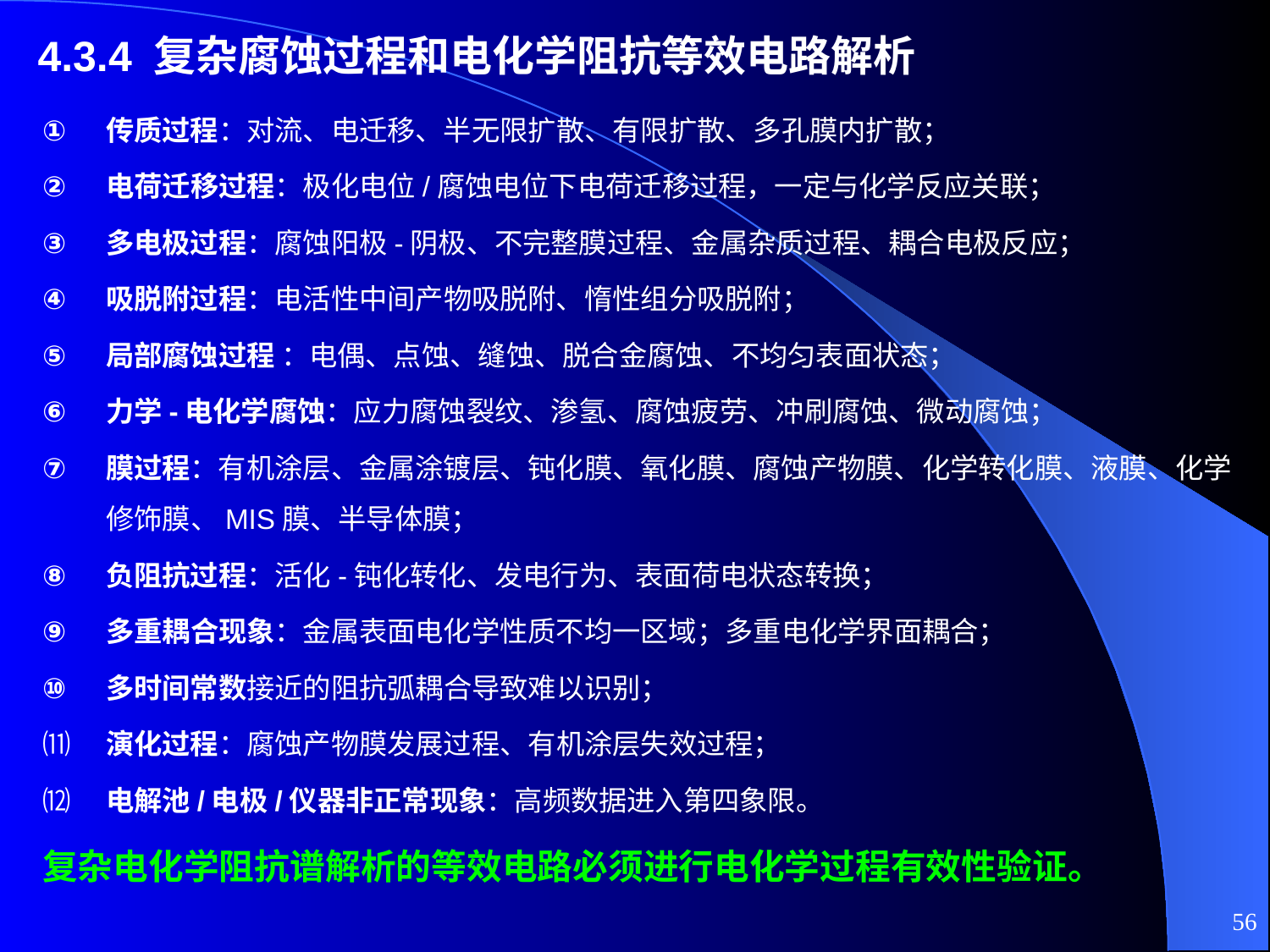

# 4.3.4 复杂腐蚀过程和电化学阻抗等效电路解析
传质过程：对流、电迁移、半无限扩散、有限扩散、多孔膜内扩散；
电荷迁移过程：极化电位/腐蚀电位下电荷迁移过程，一定与化学反应关联；
多电极过程：腐蚀阳极-阴极、不完整膜过程、金属杂质过程、耦合电极反应；
吸脱附过程：电活性中间产物吸脱附、惰性组分吸脱附；
局部腐蚀过程 ：电偶、点蚀、缝蚀、脱合金腐蚀、不均匀表面状态；
力学-电化学腐蚀：应力腐蚀裂纹、渗氢、腐蚀疲劳、冲刷腐蚀、微动腐蚀；
膜过程：有机涂层、金属涂镀层、钝化膜、氧化膜、腐蚀产物膜、化学转化膜、液膜、化学修饰膜、MIS膜、半导体膜；
负阻抗过程：活化-钝化转化、发电行为、表面荷电状态转换；
多重耦合现象：金属表面电化学性质不均一区域；多重电化学界面耦合；
多时间常数接近的阻抗弧耦合导致难以识别；
⑾ 	演化过程：腐蚀产物膜发展过程、有机涂层失效过程；
⑿	电解池/电极/仪器非正常现象：高频数据进入第四象限。
复杂电化学阻抗谱解析的等效电路必须进行电化学过程有效性验证。
56